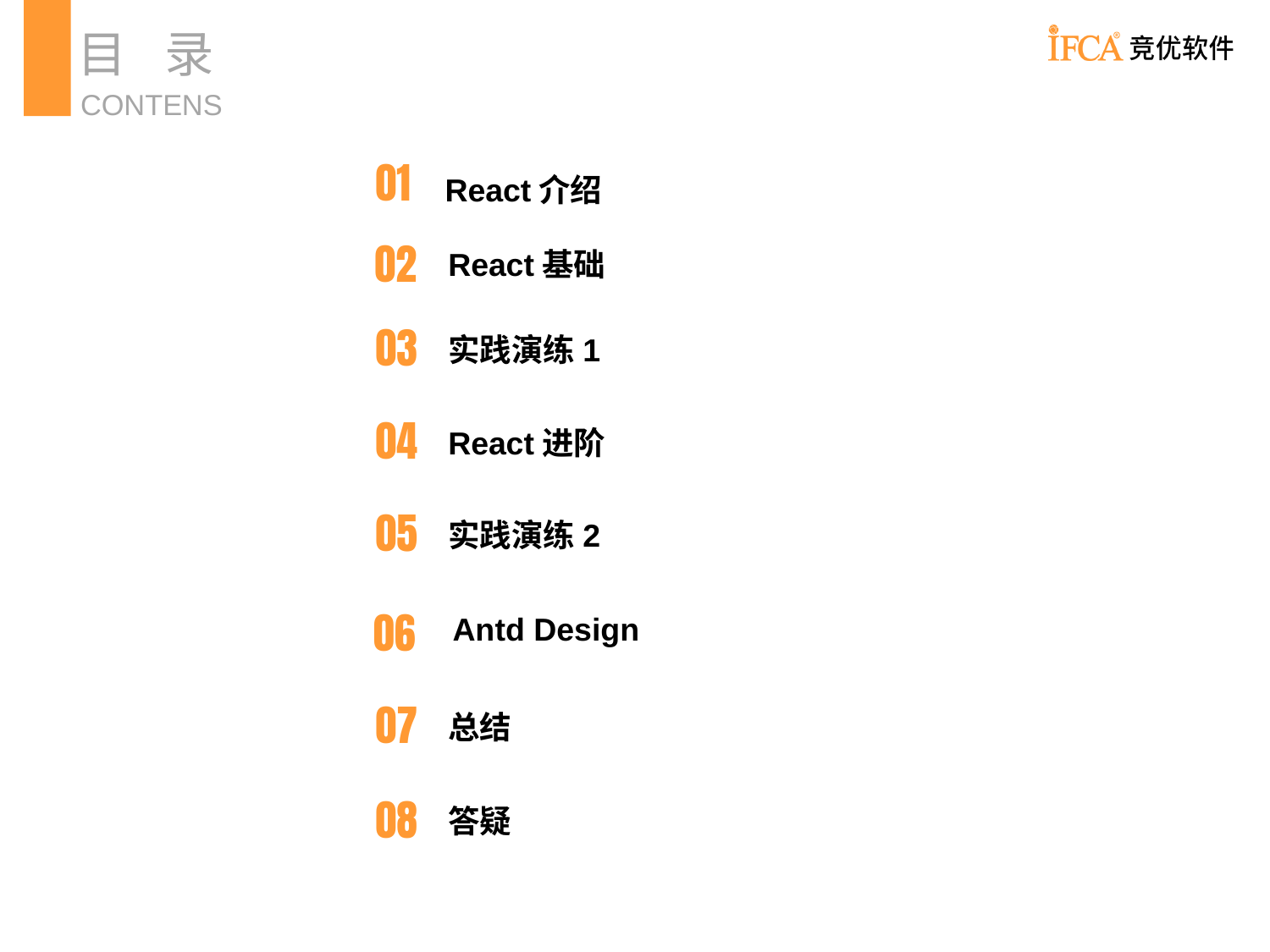

01
React介绍
02
React基础
03
实践演练1
04
React进阶
05
实践演练2
06
Antd Design
07
总结
08
答疑